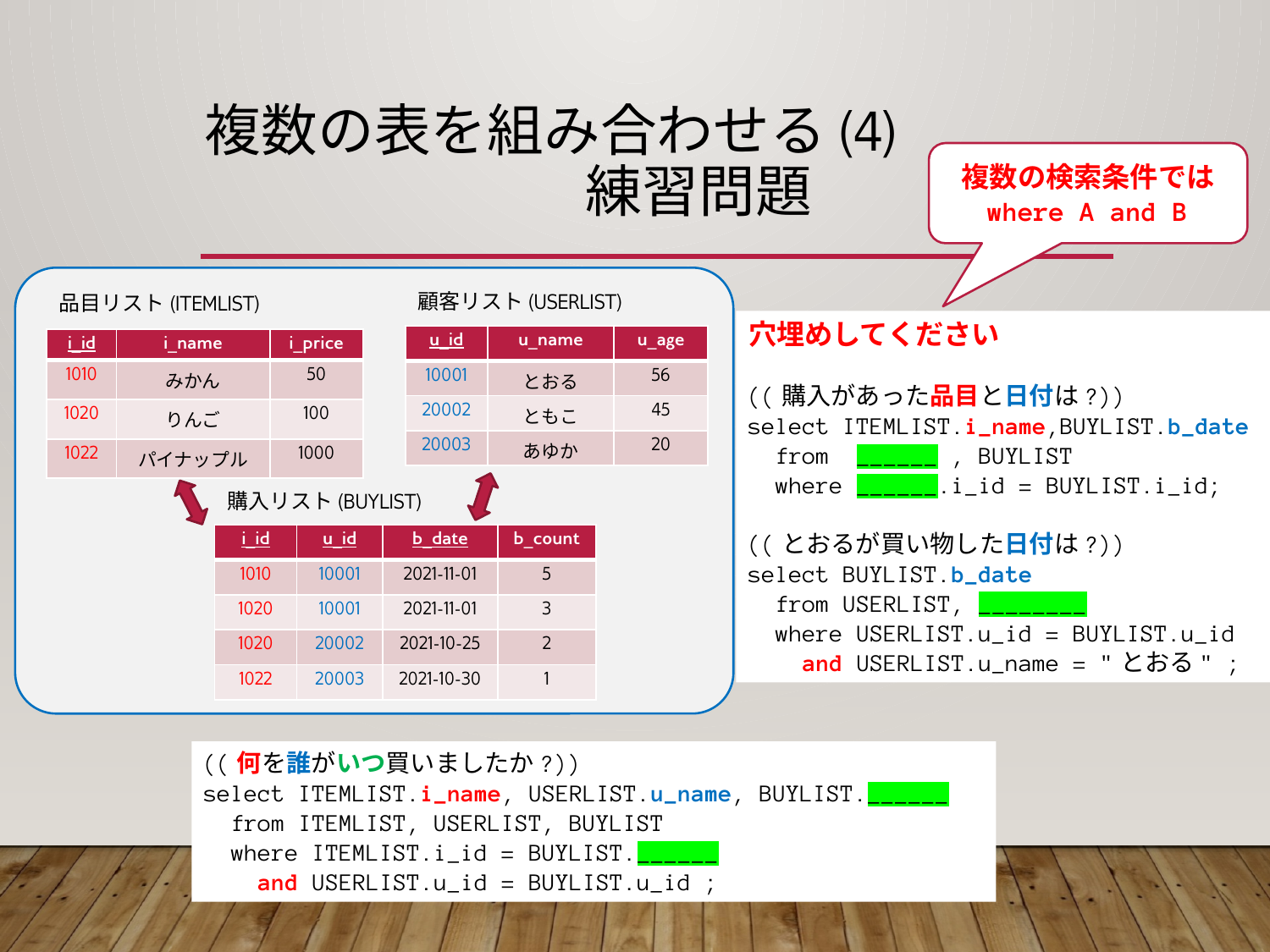

# 複数の表を組み合わせる(4) 練習問題
複数の検索条件では
where A and B

顧客リスト(USERLIST)
品目リスト(ITEMLIST)
穴埋めしてください

((購入があった品目と日付は?))
select ITEMLIST.i_name,BUYLIST.b_date
  from  ______ , BUYLIST
  where ______.i_id = BUYLIST.i_id;

((とおるが買い物した日付は?))
select BUYLIST.b_date
  from USERLIST, ________
  where USERLIST.u_id = BUYLIST.u_id
    and USERLIST.u_name = "とおる" ;
| u\_id | u\_name | u\_age |
| --- | --- | --- |
| 10001 | とおる | 56 |
| 20002 | ともこ | 45 |
| 20003 | あゆか | 20 |
| i\_id | i\_name | i\_price |
| --- | --- | --- |
| 1010 | みかん | 50 |
| 1020 | りんご | 100 |
| 1022 | パイナップル | 1000 |

購入リスト(BUYLIST)
| i\_id | u\_id | b\_date | b\_count |
| --- | --- | --- | --- |
| 1010 | 10001 | 2021-11-01 | 5 |
| 1020 | 10001 | 2021-11-01 | 3 |
| 1020 | 20002 | 2021-10-25 | 2 |
| 1022 | 20003 | 2021-10-30 | 1 |
((何を誰がいつ買いましたか?))
select ITEMLIST.i_name, USERLIST.u_name, BUYLIST.______
  from ITEMLIST, USERLIST, BUYLIST
  where ITEMLIST.i_id = BUYLIST.______
    and USERLIST.u_id = BUYLIST.u_id ;